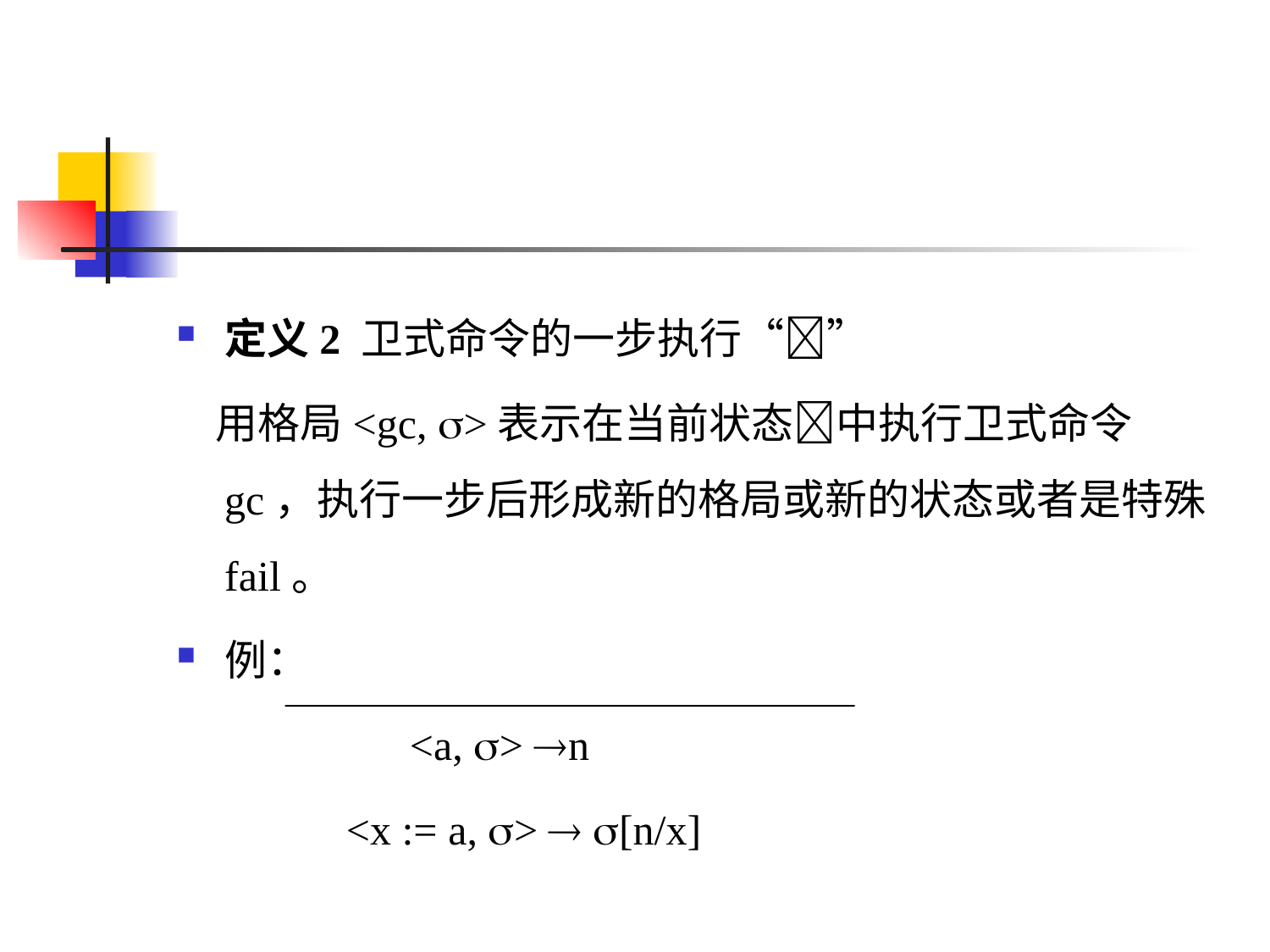

#
定义2 卫式命令的一步执行“→”
   用格局<gc, σ>表示在当前状态σ中执行卫式命令gc，执行一步后形成新的格局或新的状态或者是特殊fail。
例：
                      <a, σ> →n
                <x := a, σ> → σ[n/x]